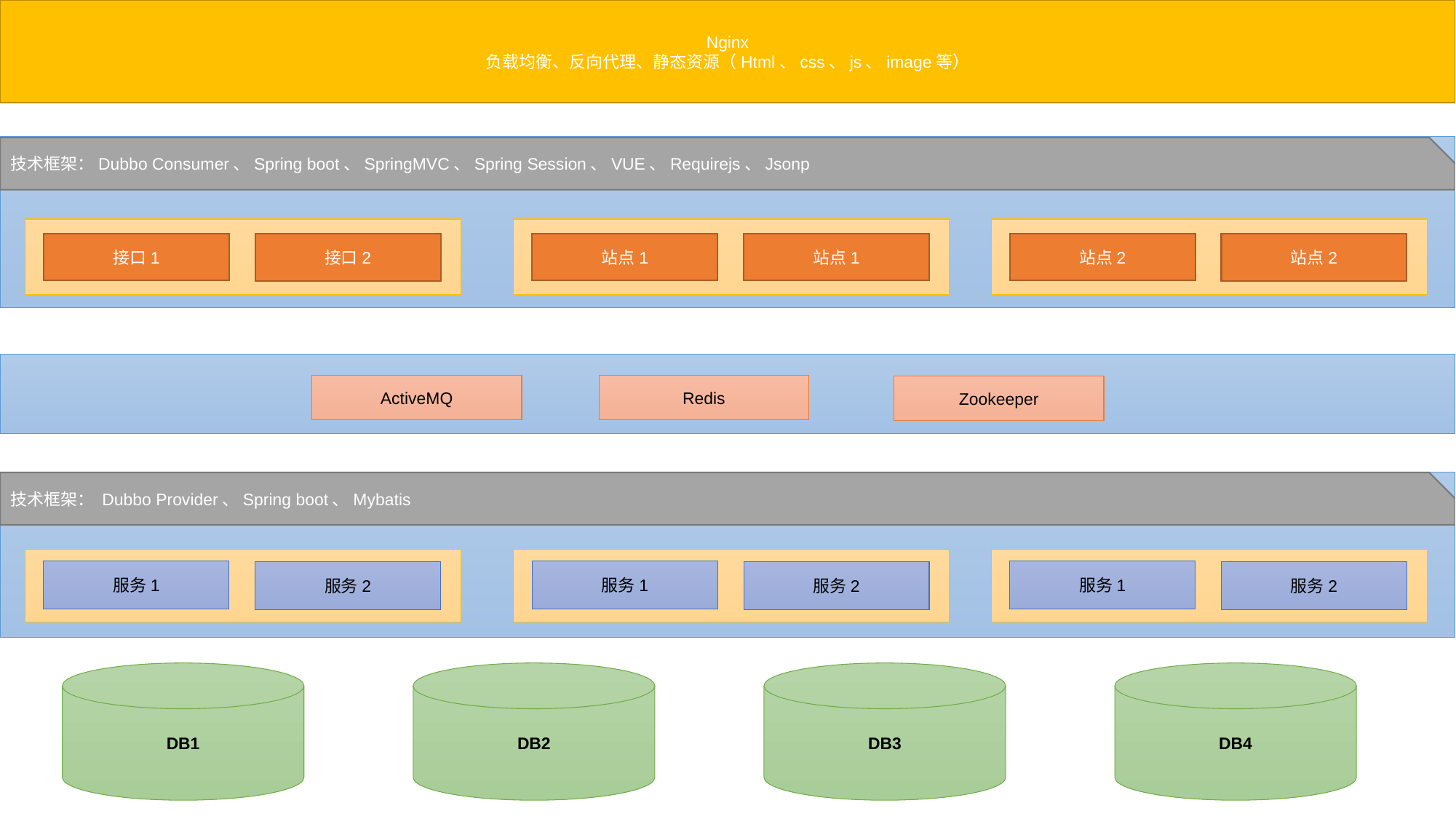

Nginx
负载均衡、反向代理、静态资源（Html、css、js、image等）

技术框架：Dubbo Consumer、Spring boot、SpringMVC、Spring Session、VUE、Requirejs、Jsonp

接口2
站点1
站点2
接口1
站点1
站点2

ActiveMQ
Redis
Zookeeper

技术框架： Dubbo Provider、Spring boot、Mybatis

服务1
服务1
服务1
服务2
服务2
服务2
DB1
DB2
DB3
DB4